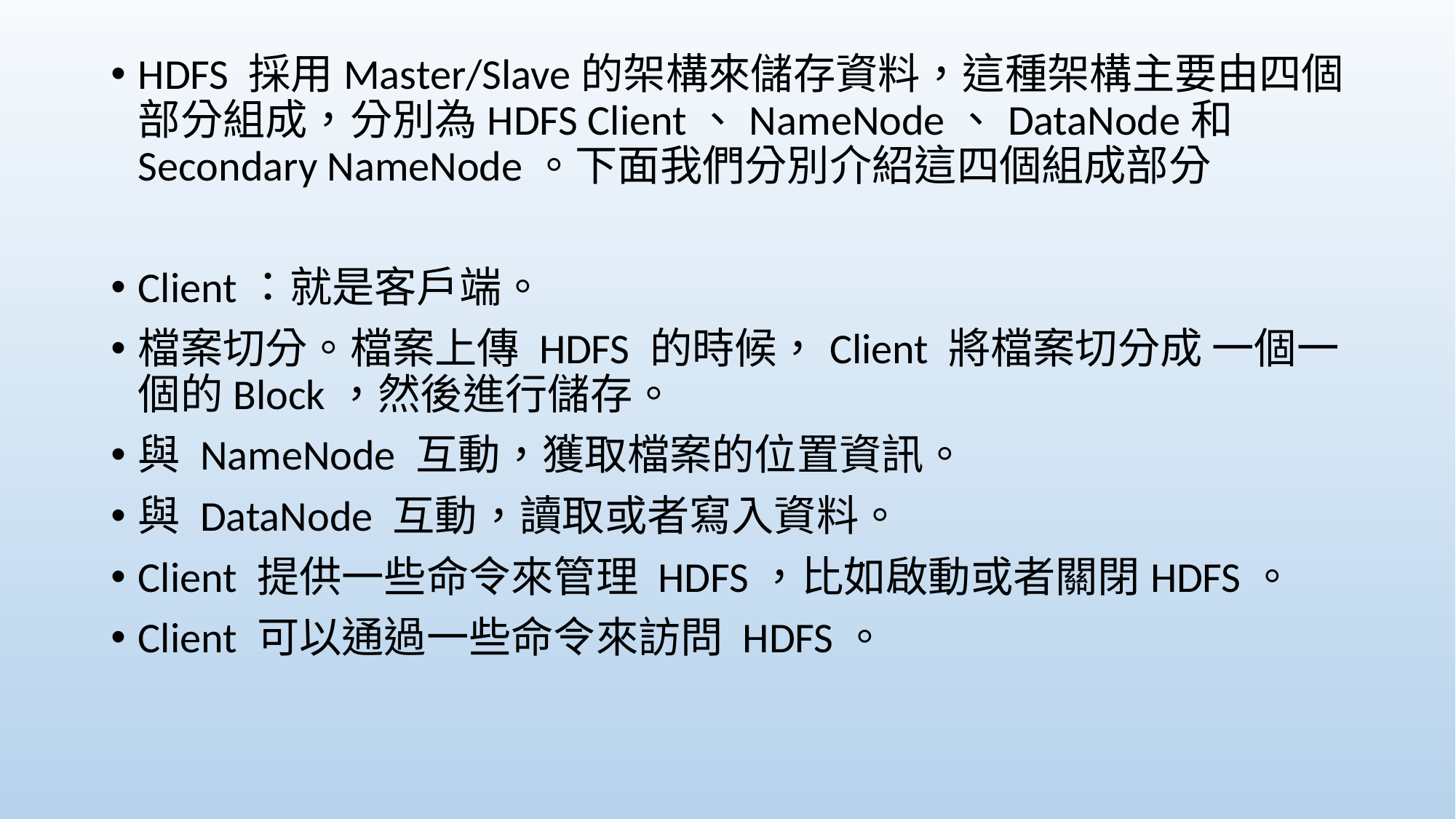

HDFS 採用Master/Slave的架構來儲存資料，這種架構主要由四個部分組成，分別為HDFS Client、NameNode、DataNode和Secondary NameNode。下面我們分別介紹這四個組成部分

Client：就是客戶端。
檔案切分。檔案上傳 HDFS 的時候，Client 將檔案切分成 一個一個的Block，然後進行儲存。
與 NameNode 互動，獲取檔案的位置資訊。
與 DataNode 互動，讀取或者寫入資料。
Client 提供一些命令來管理 HDFS，比如啟動或者關閉HDFS。
Client 可以通過一些命令來訪問 HDFS。